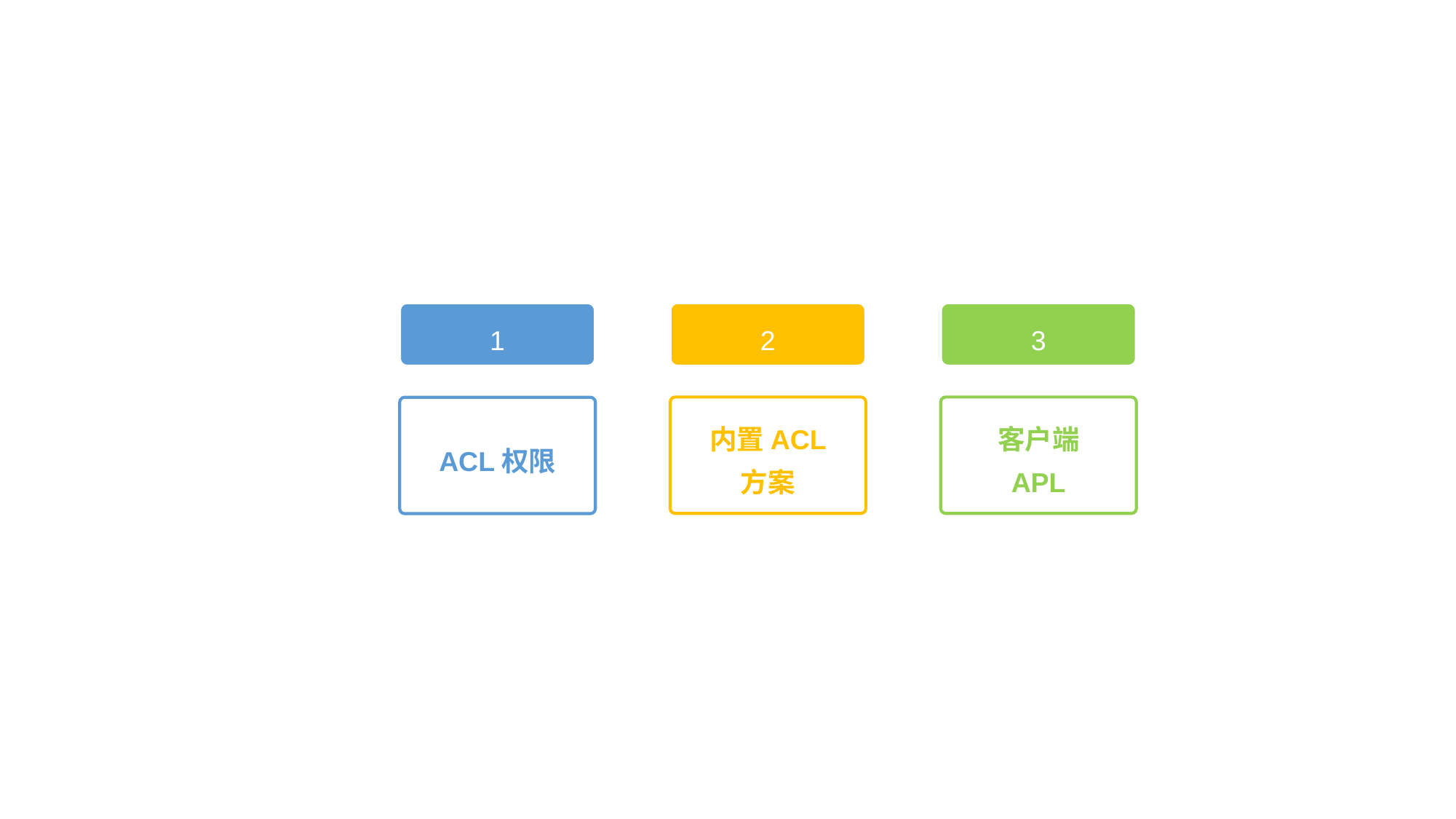

第五章    访问控制权限
1
2
LOREM
3
内置ACL
方案
客户端
APL
ACL权限